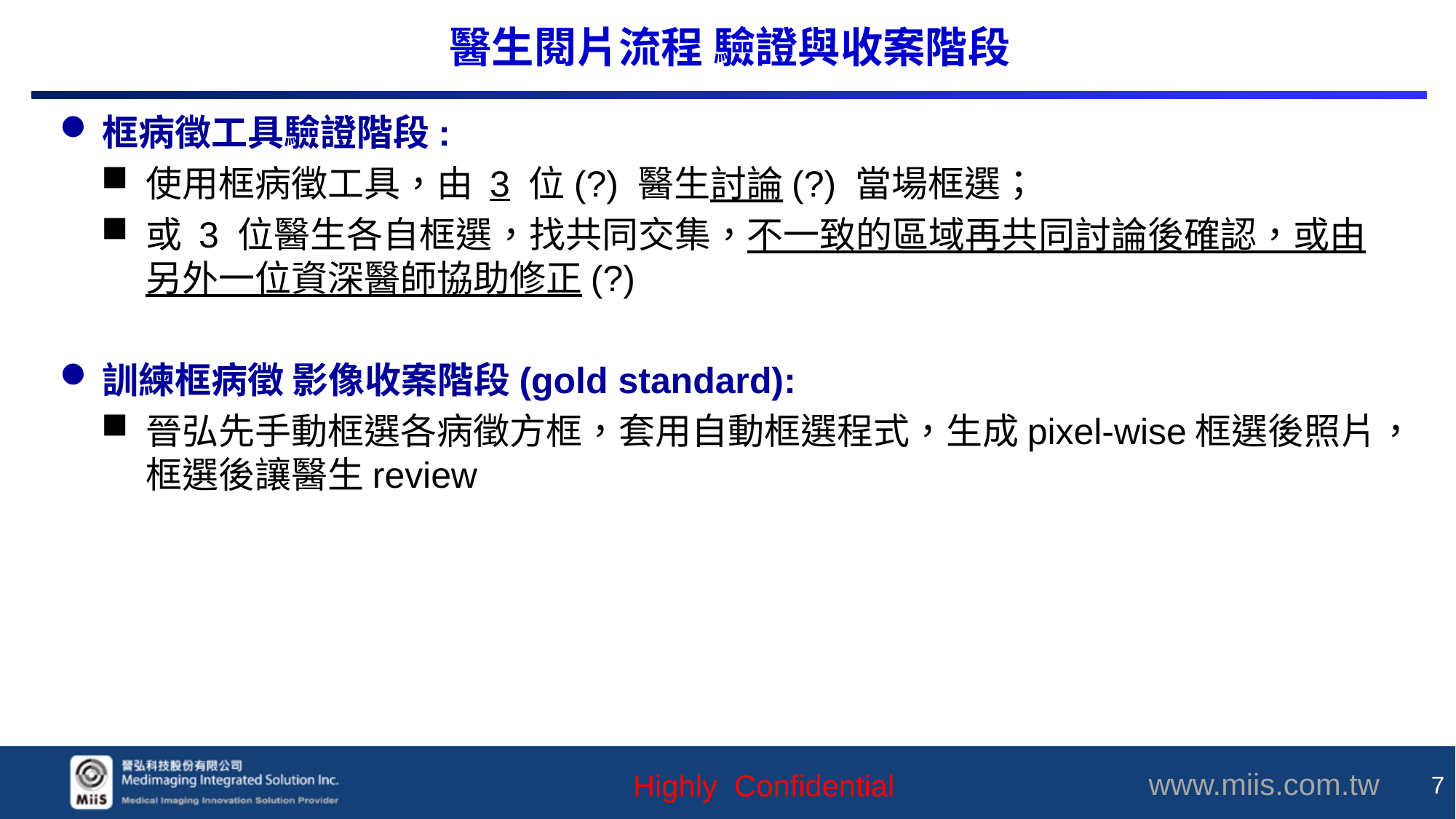

# 醫生閱片流程 驗證與收案階段
框病徵工具驗證階段:
使用框病徵工具，由 3 位(?) 醫生討論(?) 當場框選；
或 3 位醫生各自框選，找共同交集，不一致的區域再共同討論後確認，或由另外一位資深醫師協助修正(?)

訓練框病徵 影像收案階段(gold standard):
晉弘先手動框選各病徵方框，套用自動框選程式，生成pixel-wise框選後照片，框選後讓醫生review
7